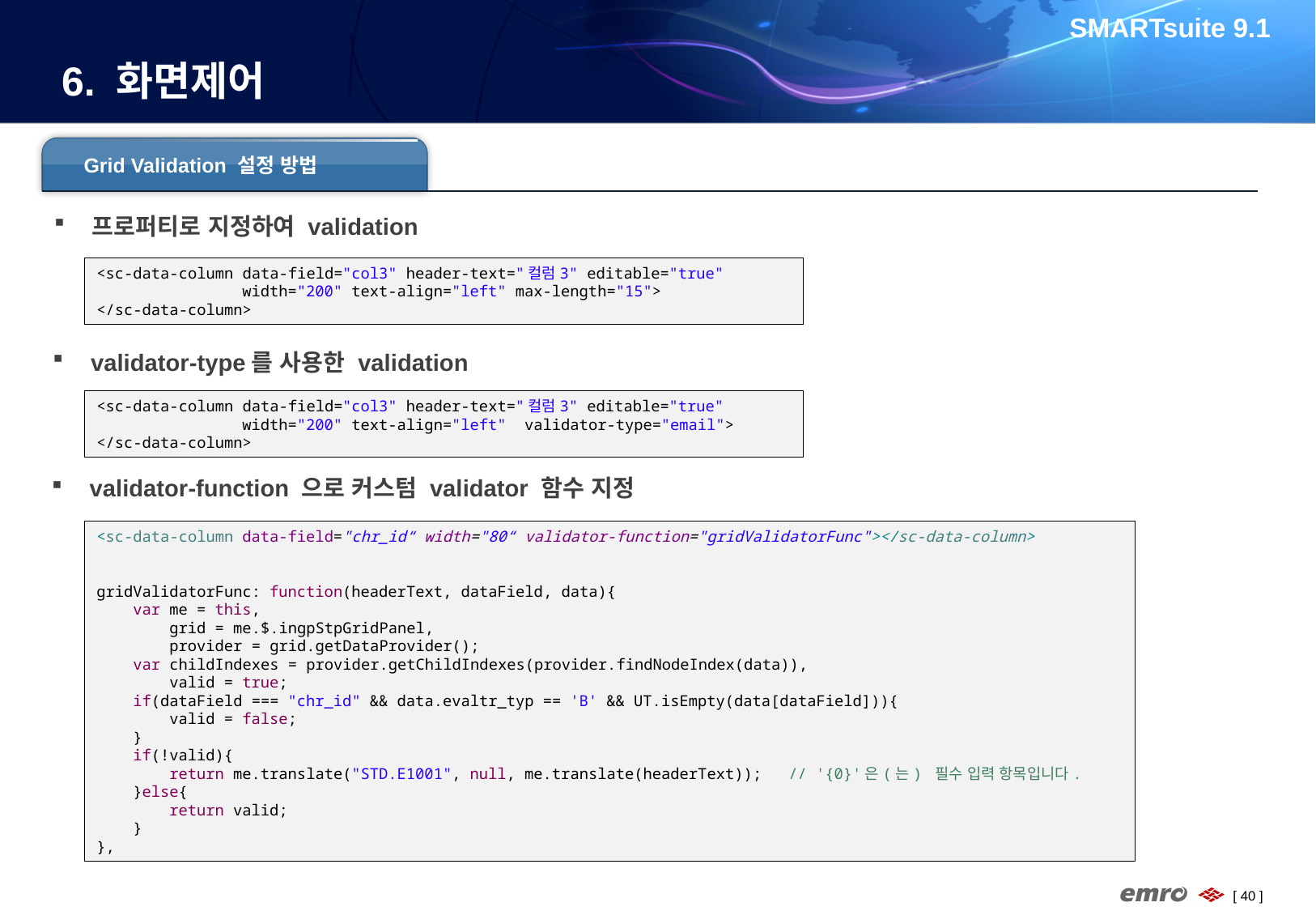

SMARTsuite 9.1
# 6. 화면제어

Grid Validation 설정 방법
프로퍼티로 지정하여 validation
<sc-data-column data-field="col3" header-text="컬럼3" editable="true"
                width="200" text-align="left" max-length="15">
</sc-data-column>
validator-type를 사용한 validation
<sc-data-column data-field="col3" header-text="컬럼3" editable="true"
                width="200" text-align="left"  validator-type="email">
</sc-data-column>
validator-function 으로 커스텀 validator 함수 지정
<sc-data-column data-field="chr_id“ width="80“ validator-function="gridValidatorFunc"></sc-data-column>

gridValidatorFunc: function(headerText, dataField, data){
    var me = this,
        grid = me.$.ingpStpGridPanel,
        provider = grid.getDataProvider();
    var childIndexes = provider.getChildIndexes(provider.findNodeIndex(data)),
        valid = true;
    if(dataField === "chr_id" && data.evaltr_typ == 'B' && UT.isEmpty(data[dataField])){
        valid = false;
    }
    if(!valid){
        return me.translate("STD.E1001", null, me.translate(headerText));   // '{0}'은(는) 필수 입력 항목입니다.
    }else{
        return valid;
    }
},